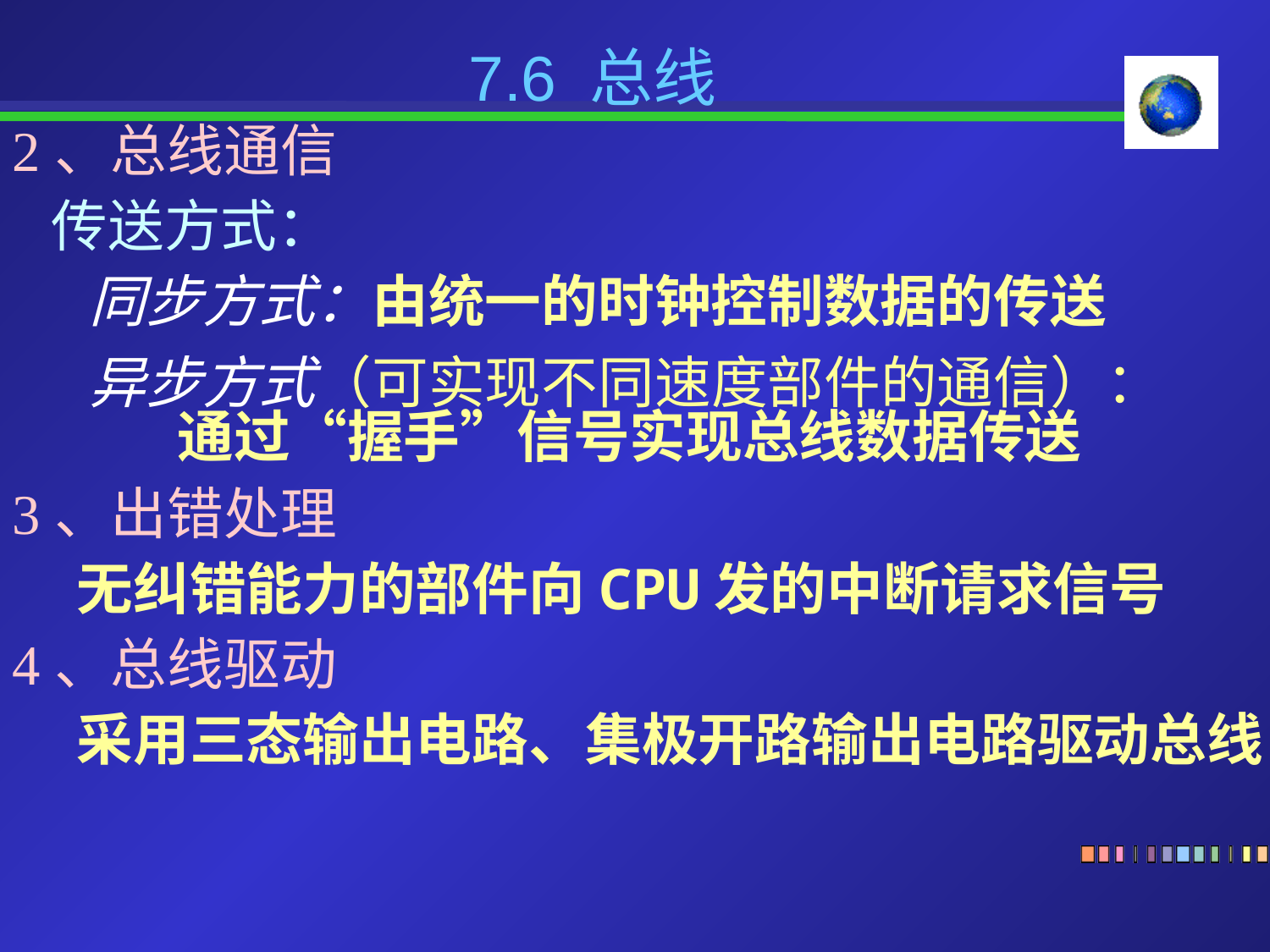

7.6 总线
2、总线通信
  传送方式：
     同步方式：由统一的时钟控制数据的传送
     异步方式（可实现不同速度部件的通信）：
             通过“握手”信号实现总线数据传送
3、出错处理
    无纠错能力的部件向CPU发的中断请求信号
4、总线驱动
    采用三态输出电路、集极开路输出电路驱动总线
109